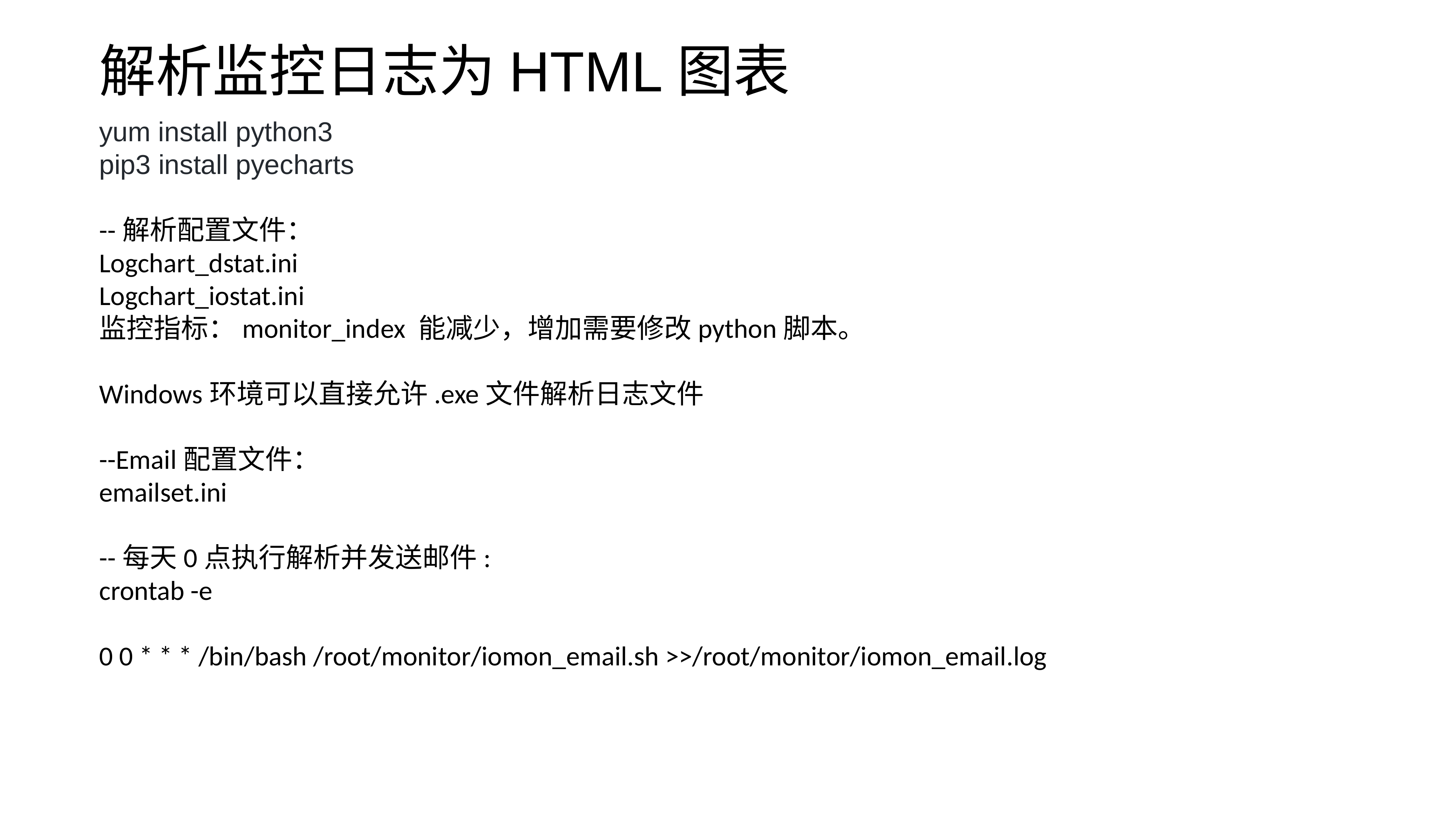

解析监控日志为HTML图表
yum install python3
pip3 install pyecharts

--解析配置文件：
Logchart_dstat.ini
Logchart_iostat.ini
监控指标：monitor_index 能减少，增加需要修改python脚本。

Windows环境可以直接允许.exe文件解析日志文件

--Email配置文件：
emailset.ini

--每天0点执行解析并发送邮件:
crontab -e

0 0 * * * /bin/bash /root/monitor/iomon_email.sh >>/root/monitor/iomon_email.log